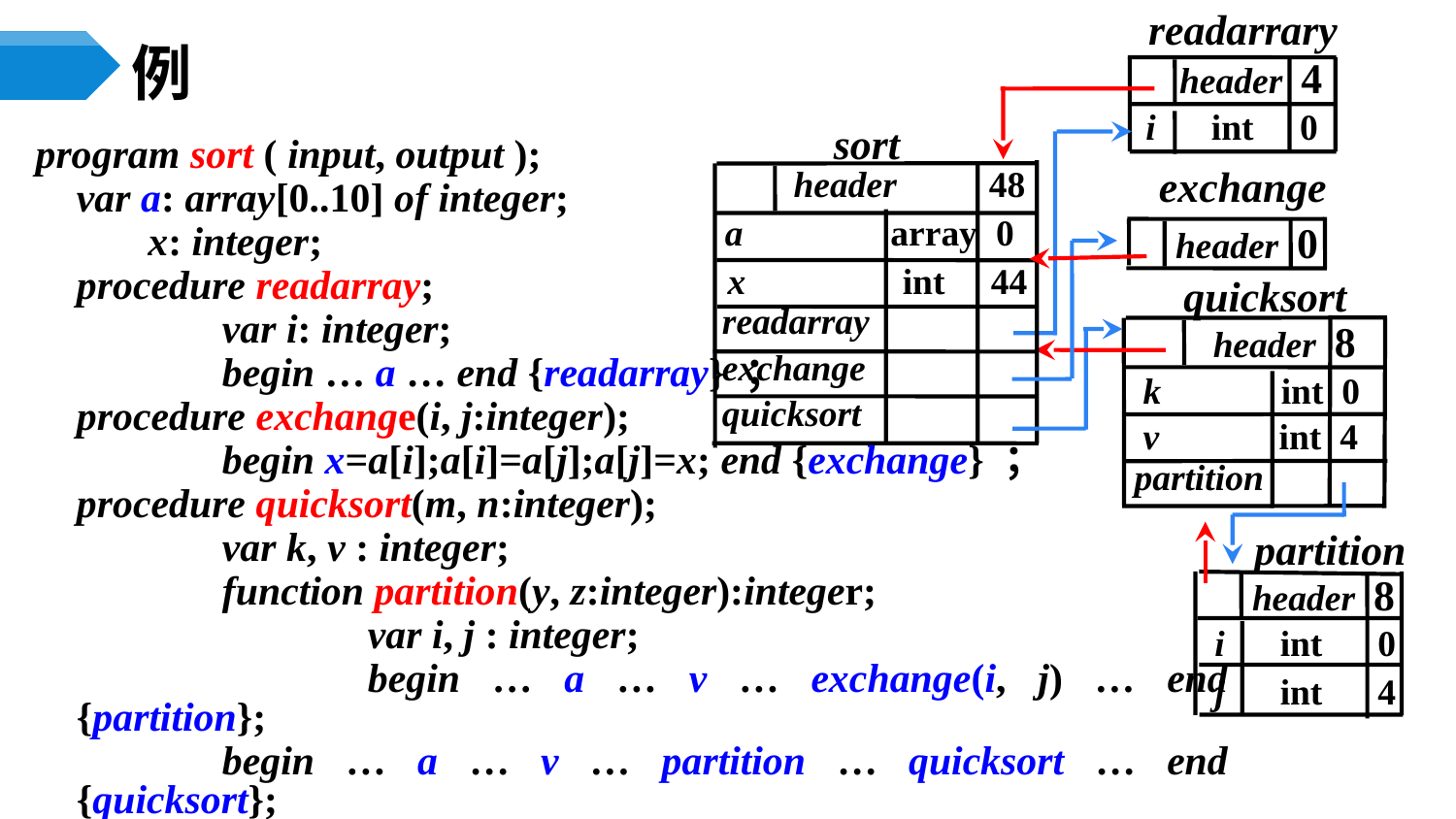

readarrary
header  4

i      int     0

sort

exchange
header          48

a                array  0

header  0

x                 int     44

quicksort

readarray

header  8

exchange

k             int  0

quicksort

v             int  4

partition

partition

header  8

i      int      0

j      int      4

# 例
program sort ( input, output );
	var a: array[0..10] of integer;
           x: integer;
   	procedure readarray;
		var i: integer;
		begin … a … end {readarray} ；
	procedure exchange(i, j:integer);
		begin x=a[i];a[i]=a[j];a[j]=x; end {exchange} ；
	procedure quicksort(m, n:integer);
		var k, v : integer;
		function partition(y, z:integer):integer;
			var i, j : integer;
			begin … a … v … exchange(i, j) … end {partition};
		begin … a … v … partition … quicksort … end {quicksort};
	begin … a … readarray … quicksort … end {sort}；